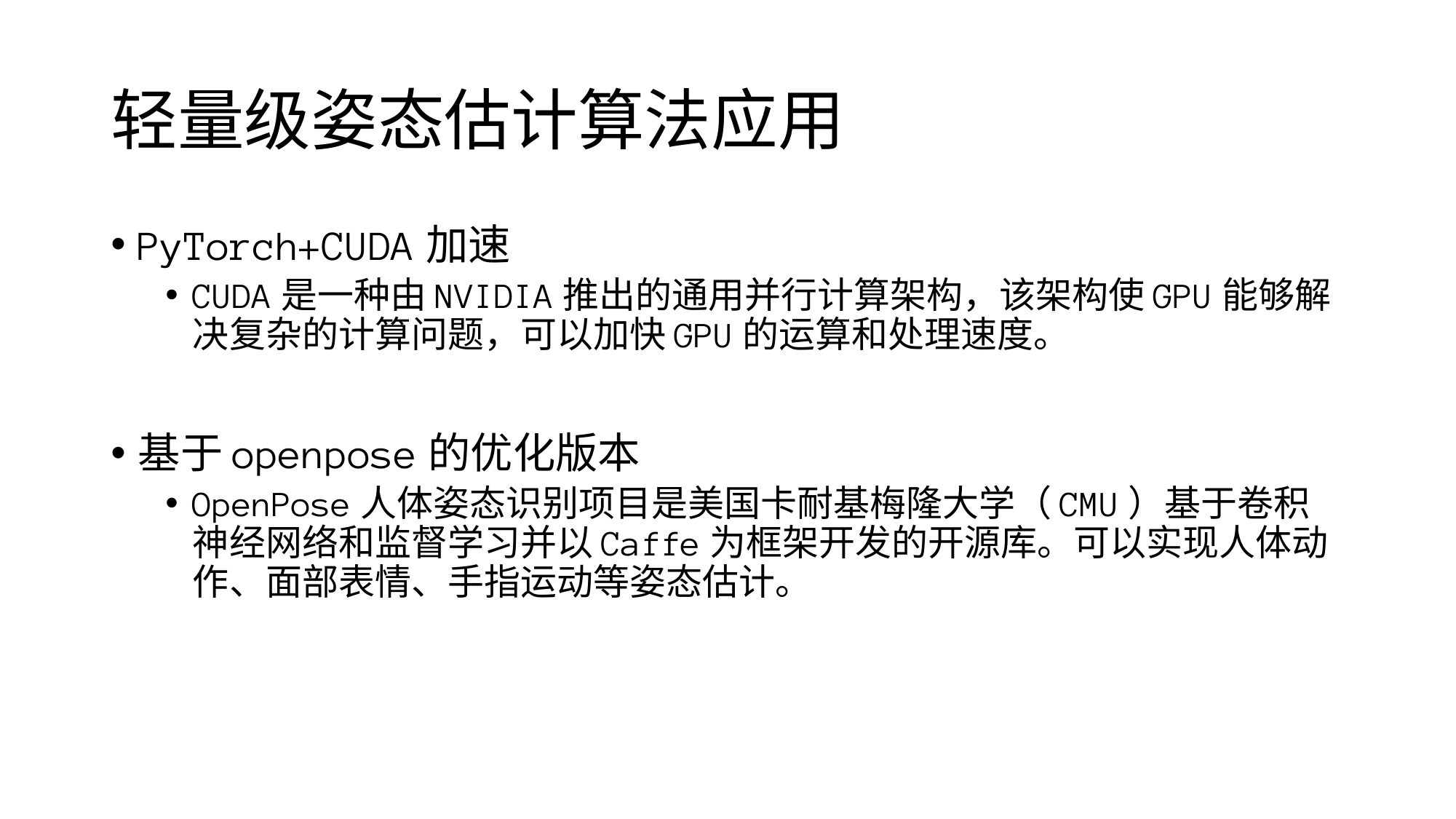

# 轻量级姿态估计算法应用
PyTorch+CUDA加速
CUDA是一种由NVIDIA推出的通用并行计算架构，该架构使GPU能够解决复杂的计算问题，可以加快GPU的运算和处理速度。

基于openpose的优化版本
OpenPose人体姿态识别项目是美国卡耐基梅隆大学（CMU）基于卷积神经网络和监督学习并以Caffe为框架开发的开源库。可以实现人体动作、面部表情、手指运动等姿态估计。